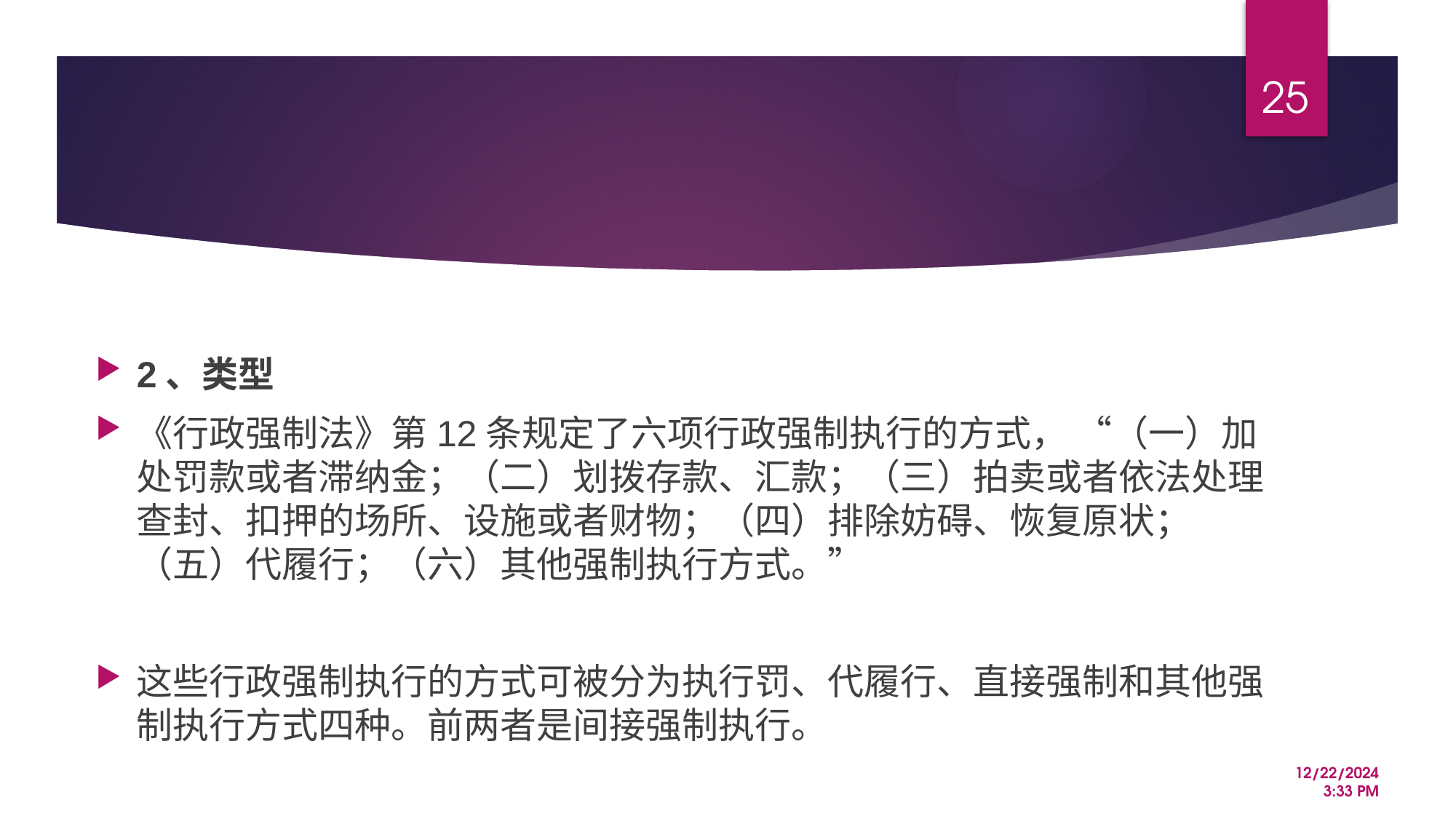

25
#

2、类型
《行政强制法》第12条规定了六项行政强制执行的方式， “（一）加处罚款或者滞纳金；（二）划拨存款、汇款；（三）拍卖或者依法处理查封、扣押的场所、设施或者财物；（四）排除妨碍、恢复原状；（五）代履行；（六）其他强制执行方式。”

这些行政强制执行的方式可被分为执行罚、代履行、直接强制和其他强制执行方式四种。前两者是间接强制执行。

12/22/2024 3:33 PM